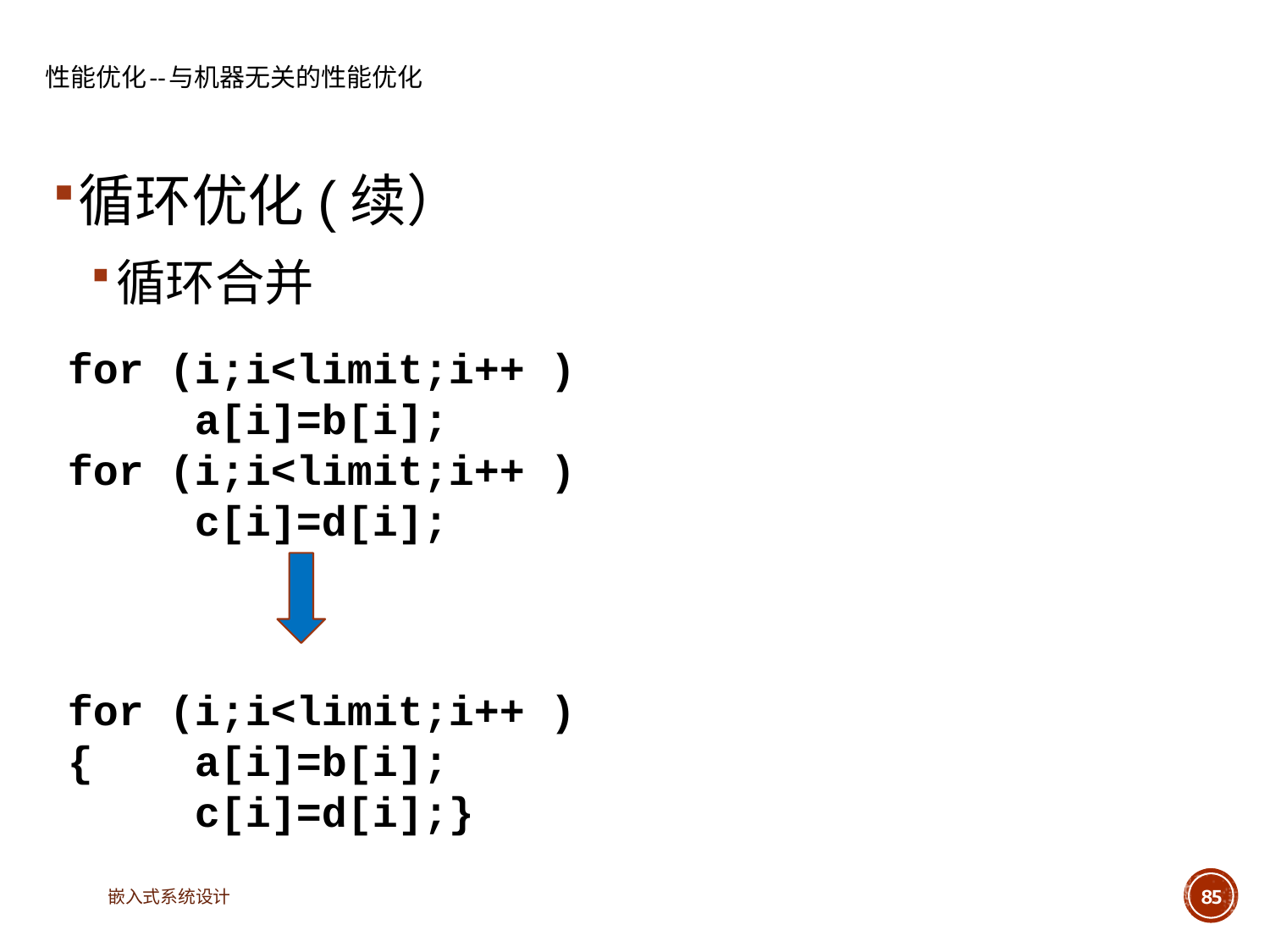

# 性能优化--与机器无关的性能优化
循环优化(续）
循环合并
for (i;i<limit;i++ )
	a[i]=b[i];
for (i;i<limit;i++ )
	c[i]=d[i];

for (i;i<limit;i++ )
{	a[i]=b[i];
	c[i]=d[i];}
嵌入式系统设计
85